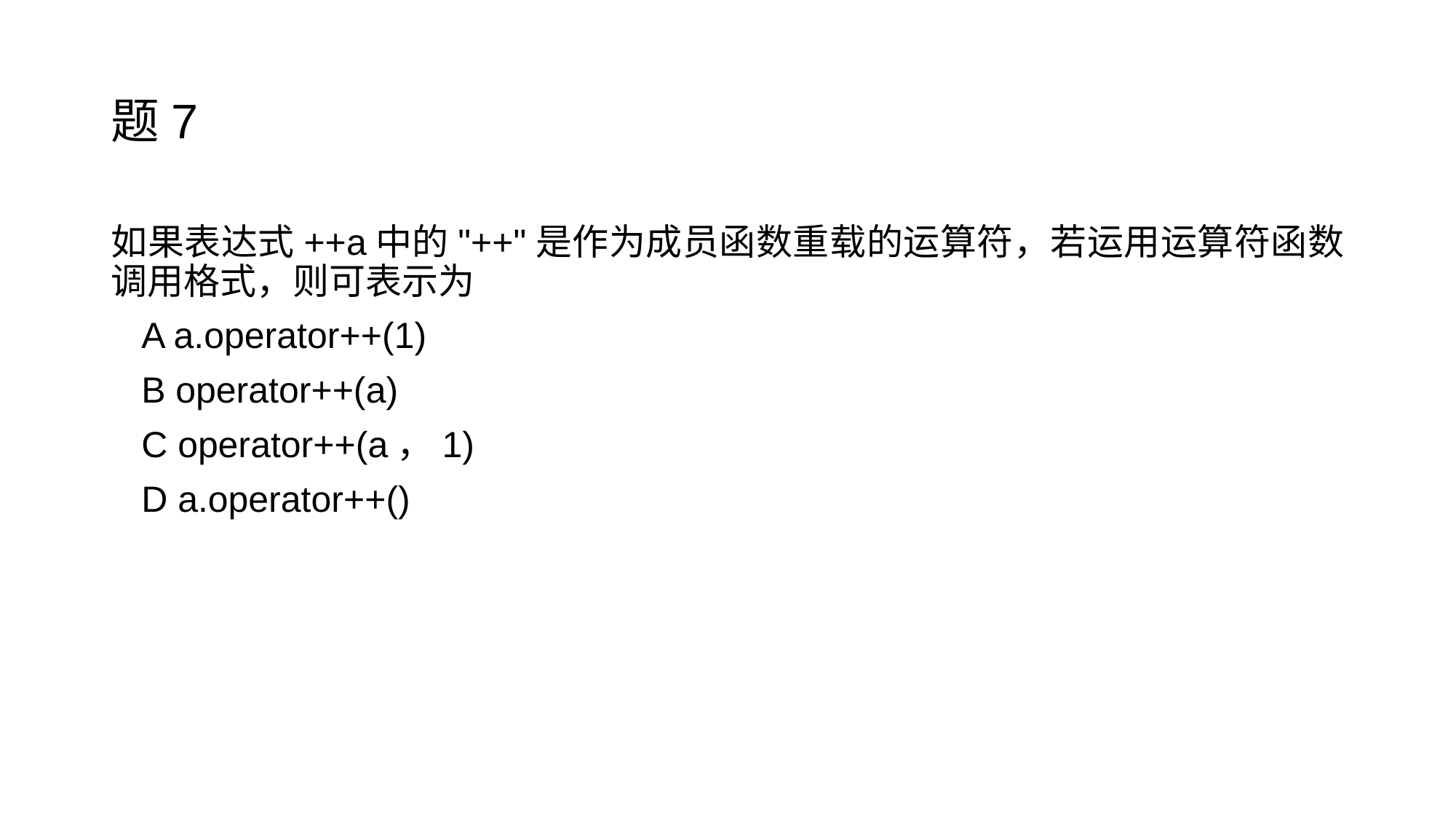

# 题7
如果表达式++a中的"++"是作为成员函数重载的运算符，若运用运算符函数调用格式，则可表示为
   A a.operator++(1)
   B operator++(a)
   C operator++(a，1)
   D a.operator++()